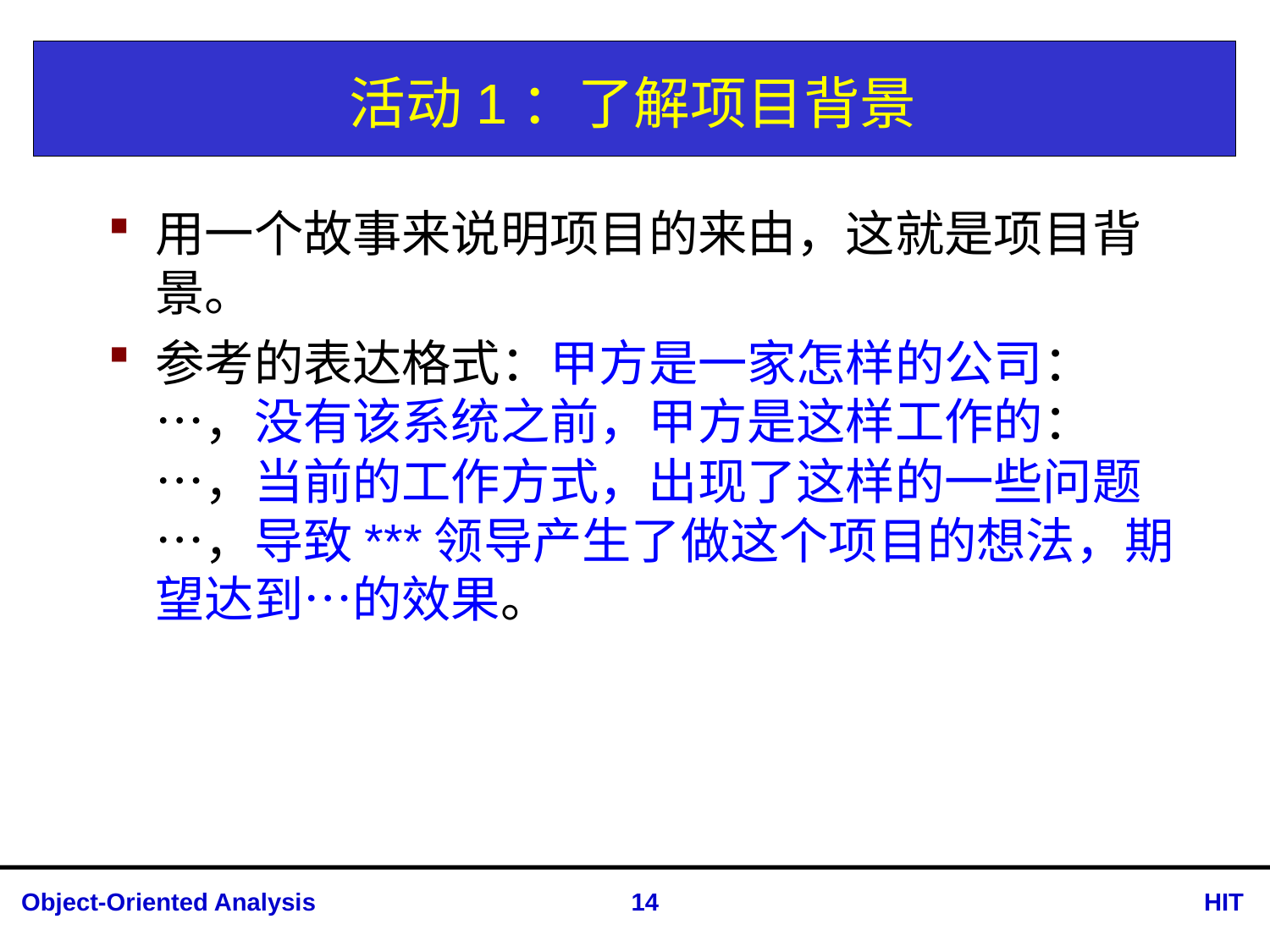

# 活动1：了解项目背景
用一个故事来说明项目的来由，这就是项目背景。
参考的表达格式：甲方是一家怎样的公司：…，没有该系统之前，甲方是这样工作的：…，当前的工作方式，出现了这样的一些问题…，导致***领导产生了做这个项目的想法，期望达到…的效果。